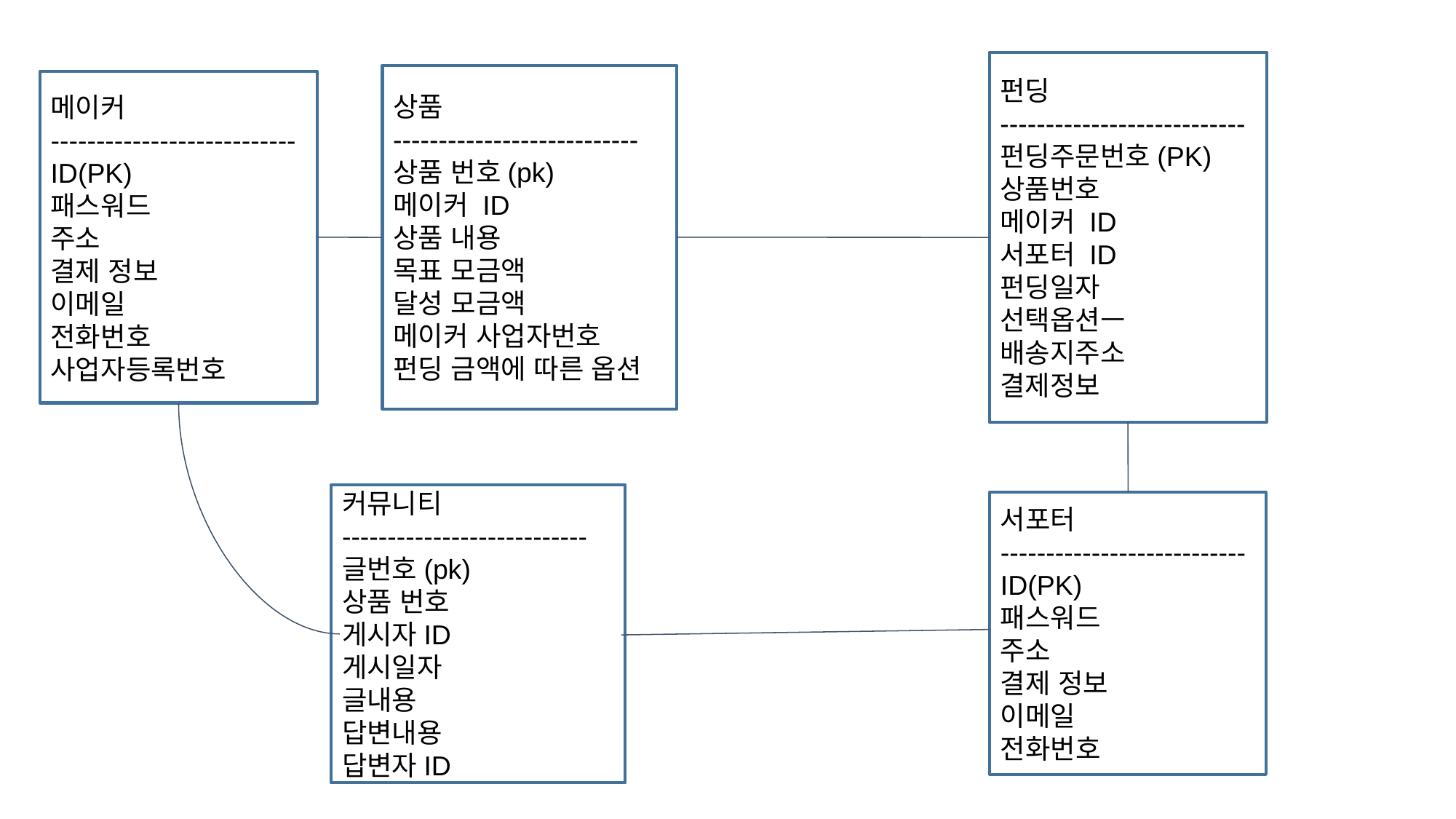

펀딩
---------------------------
펀딩주문번호(PK)
상품번호
메이커 ID
서포터 ID
펀딩일자
선택옵션ㅡ
배송지주소
결제정보
상품
---------------------------
상품 번호(pk)
메이커 ID
상품 내용
목표 모금액
달성 모금액
메이커 사업자번호
펀딩 금액에 따른 옵션
메이커
---------------------------
ID(PK)
패스워드
주소
결제 정보
이메일
전화번호
사업자등록번호

커뮤니티
---------------------------
글번호(pk)
상품 번호
게시자ID
게시일자
글내용
답변내용
답변자ID
서포터
---------------------------
ID(PK)
패스워드
주소
결제 정보
이메일
전화번호